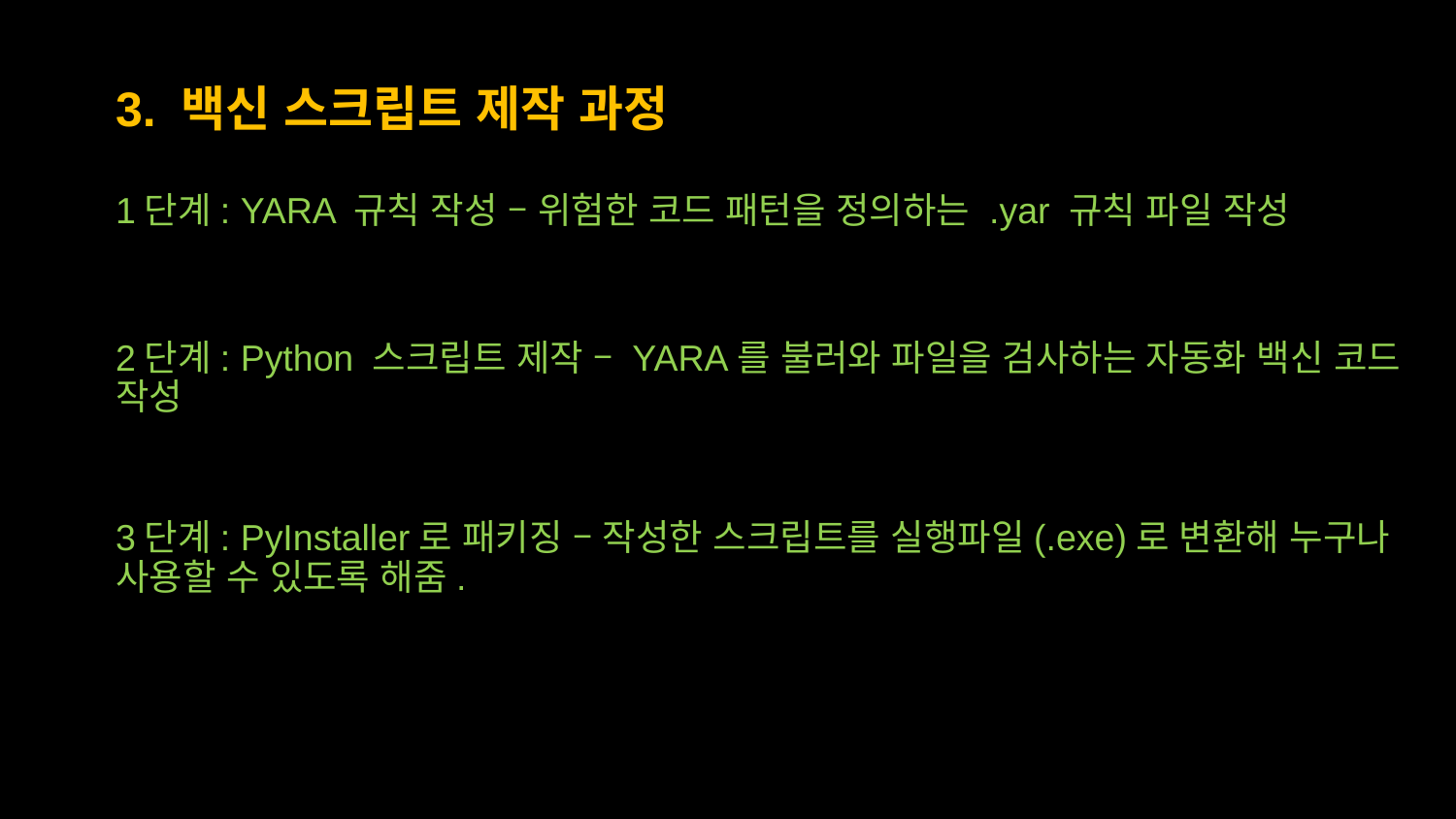

# 3. 백신 스크립트 제작 과정
1단계: YARA 규칙 작성 – 위험한 코드 패턴을 정의하는 .yar 규칙 파일 작성

2단계: Python 스크립트 제작 – YARA를 불러와 파일을 검사하는 자동화 백신 코드 작성

3단계: PyInstaller로 패키징 – 작성한 스크립트를 실행파일(.exe)로 변환해 누구나 사용할 수 있도록 해줌.